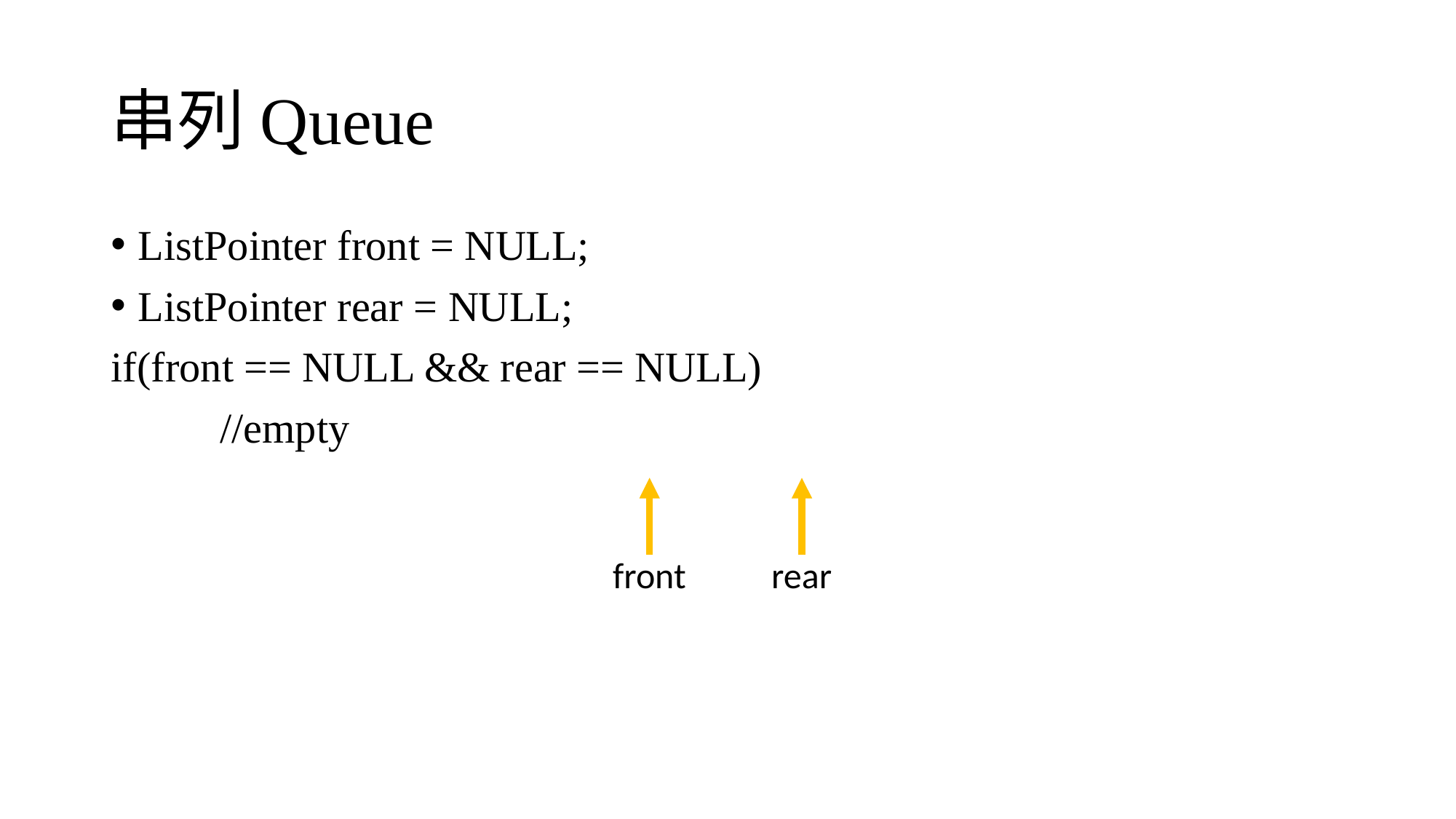

# 串列Queue
ListPointer front = NULL;
ListPointer rear = NULL;
if(front == NULL && rear == NULL)
	//empty
front
rear